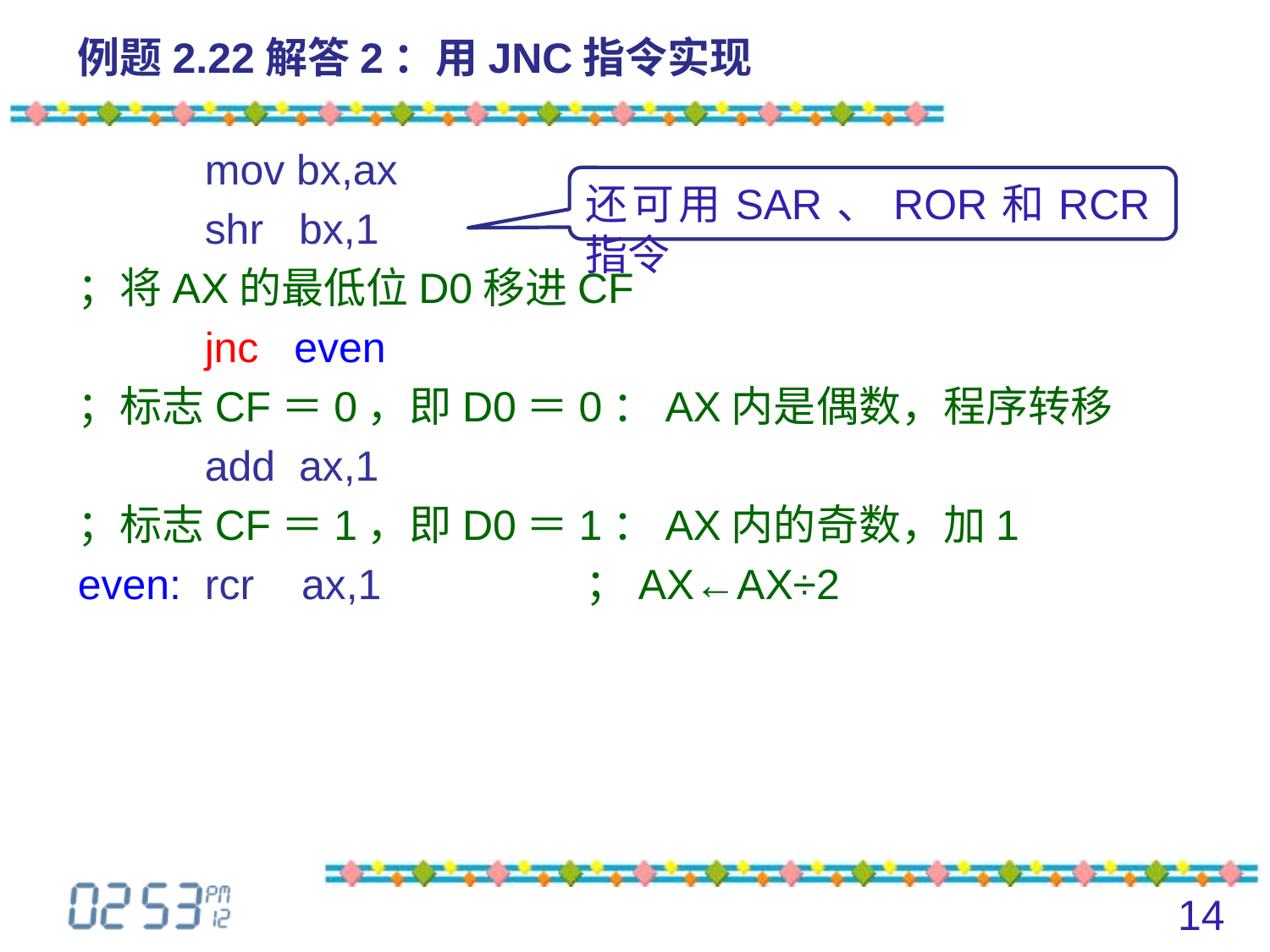

# 例题2.22解答2：用JNC指令实现
	mov bx,ax
	shr   bx,1
；将AX的最低位D0移进CF
	jnc   even
；标志CF＝0，即D0＝0：AX内是偶数，程序转移
	add  ax,1
；标志CF＝1，即D0＝1：AX内的奇数，加1
even:	rcr    ax,1		；AX←AX÷2
还可用SAR、ROR和RCR指令